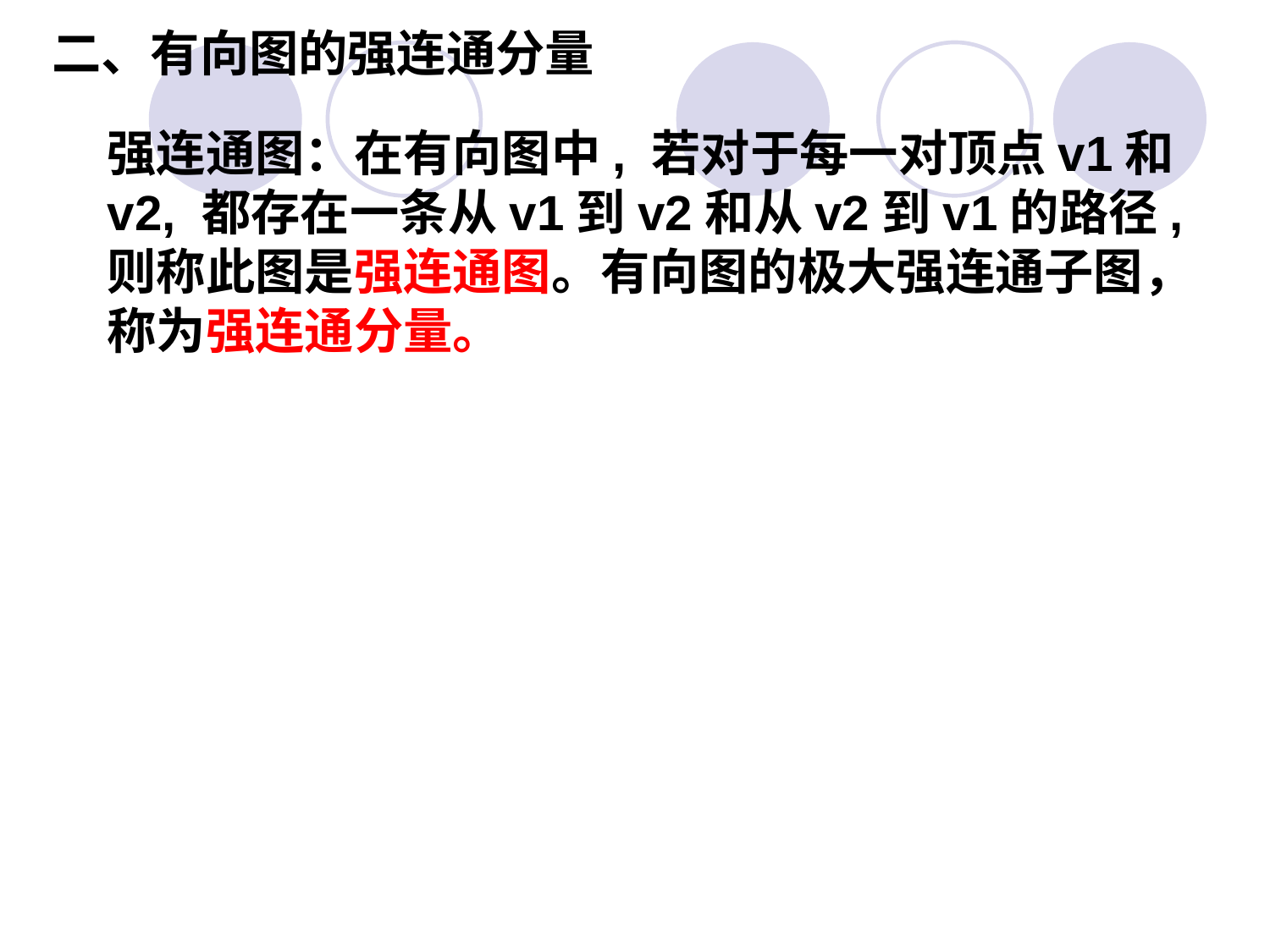

二、有向图的强连通分量
强连通图：在有向图中, 若对于每一对顶点v1和v2, 都存在一条从v1到v2和从v2到v1的路径,则称此图是强连通图。有向图的极大强连通子图，称为强连通分量。